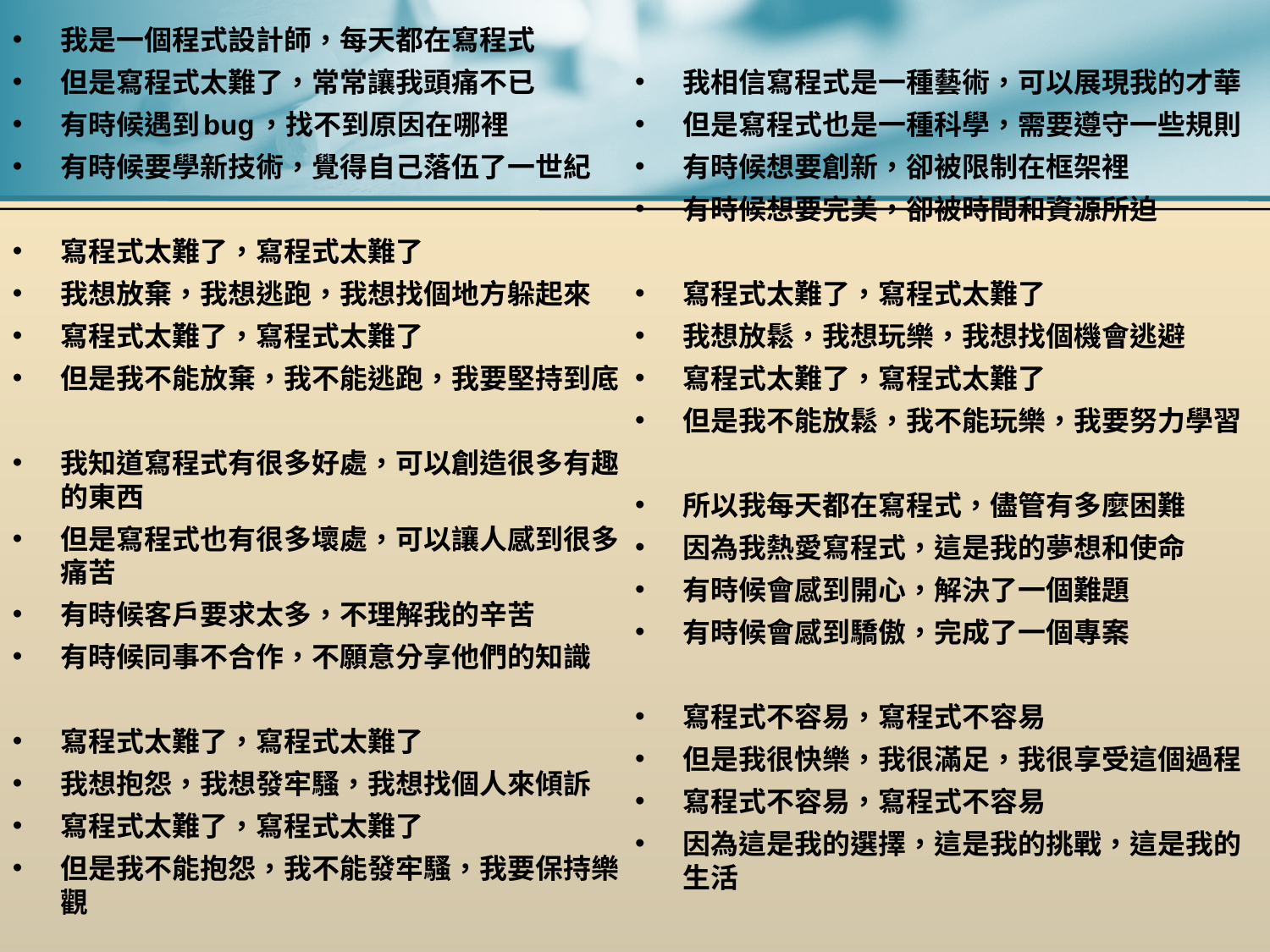

我是一個程式設計師，每天都在寫程式
但是寫程式太難了，常常讓我頭痛不已
有時候遇到bug，找不到原因在哪裡
有時候要學新技術，覺得自己落伍了一世紀

寫程式太難了，寫程式太難了
我想放棄，我想逃跑，我想找個地方躲起來
寫程式太難了，寫程式太難了
但是我不能放棄，我不能逃跑，我要堅持到底

我知道寫程式有很多好處，可以創造很多有趣的東西
但是寫程式也有很多壞處，可以讓人感到很多痛苦
有時候客戶要求太多，不理解我的辛苦
有時候同事不合作，不願意分享他們的知識

寫程式太難了，寫程式太難了
我想抱怨，我想發牢騷，我想找個人來傾訴
寫程式太難了，寫程式太難了
但是我不能抱怨，我不能發牢騷，我要保持樂觀

我相信寫程式是一種藝術，可以展現我的才華
但是寫程式也是一種科學，需要遵守一些規則
有時候想要創新，卻被限制在框架裡
有時候想要完美，卻被時間和資源所迫

寫程式太難了，寫程式太難了
我想放鬆，我想玩樂，我想找個機會逃避
寫程式太難了，寫程式太難了
但是我不能放鬆，我不能玩樂，我要努力學習

所以我每天都在寫程式，儘管有多麼困難
因為我熱愛寫程式，這是我的夢想和使命
有時候會感到開心，解決了一個難題
有時候會感到驕傲，完成了一個專案

寫程式不容易，寫程式不容易
但是我很快樂，我很滿足，我很享受這個過程
寫程式不容易，寫程式不容易
因為這是我的選擇，這是我的挑戰，這是我的生活